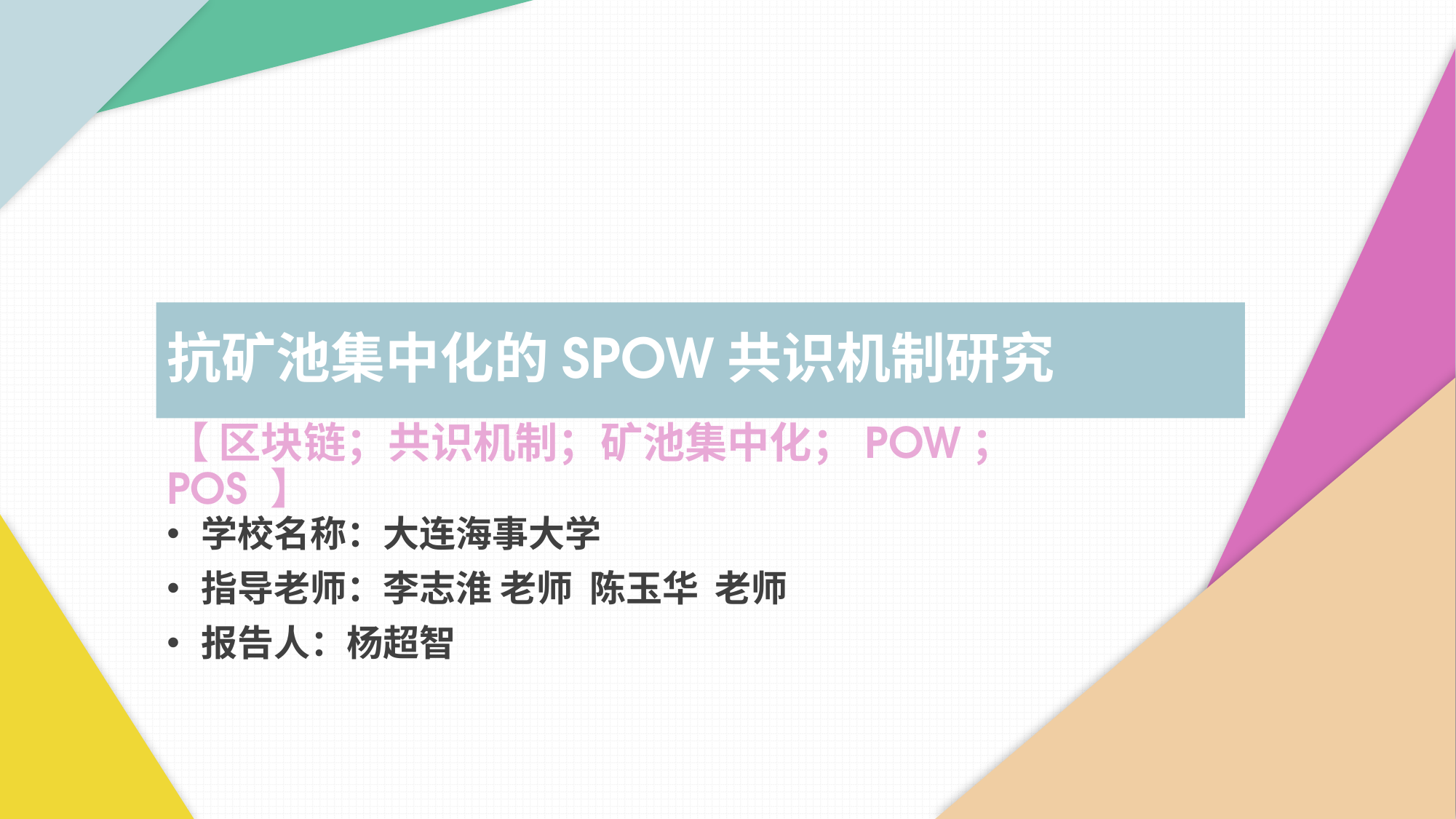

抗矿池集中化的SPOW共识机制研究
【 区块链；共识机制；矿池集中化；POW；POS 】

学校名称：大连海事大学
指导老师：李志淮 老师  陈玉华  老师
报告人：杨超智